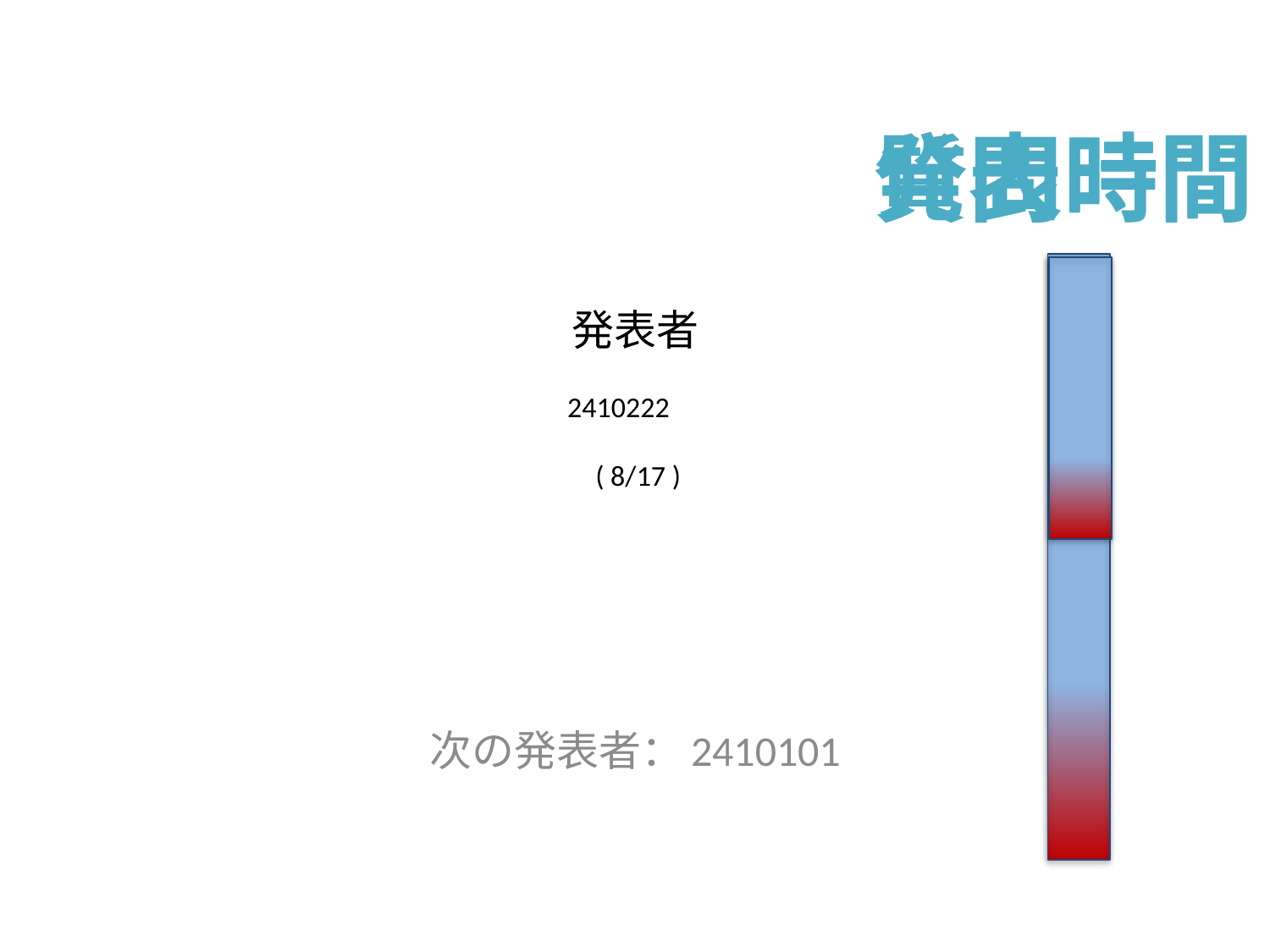

発表時間
質問時間

# 発表者

2410222

 ( 8/17 )

次の発表者：2410101